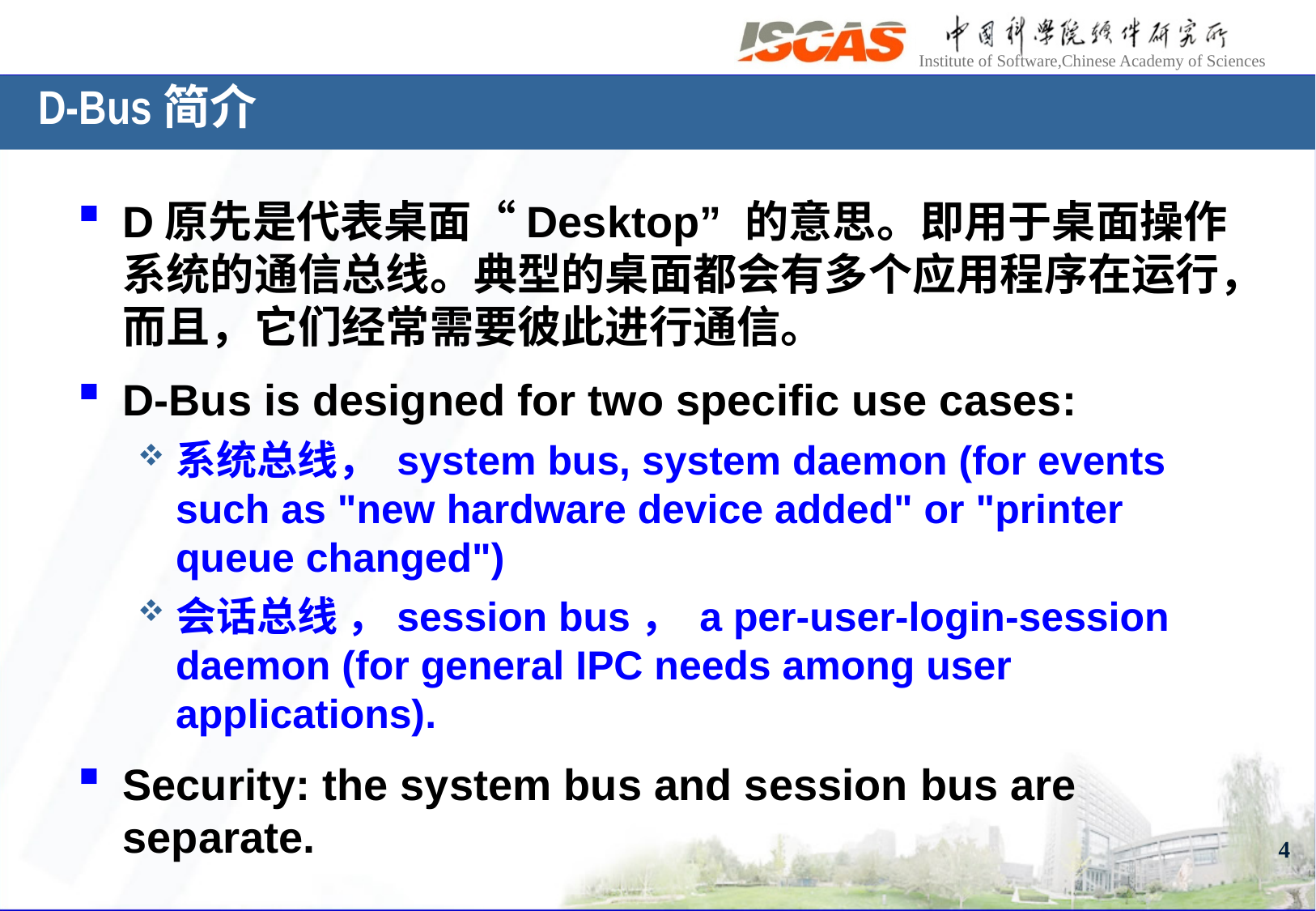

# D-Bus简介
D原先是代表桌面“Desktop” 的意思。即用于桌面操作系统的通信总线。典型的桌面都会有多个应用程序在运行，而且，它们经常需要彼此进行通信。
D-Bus is designed for two specific use cases:
系统总线， system bus, system daemon (for events such as "new hardware device added" or "printer queue changed")
会话总线 ，session bus， a per-user-login-session daemon (for general IPC needs among user applications).
Security: the system bus and session bus are separate.
4